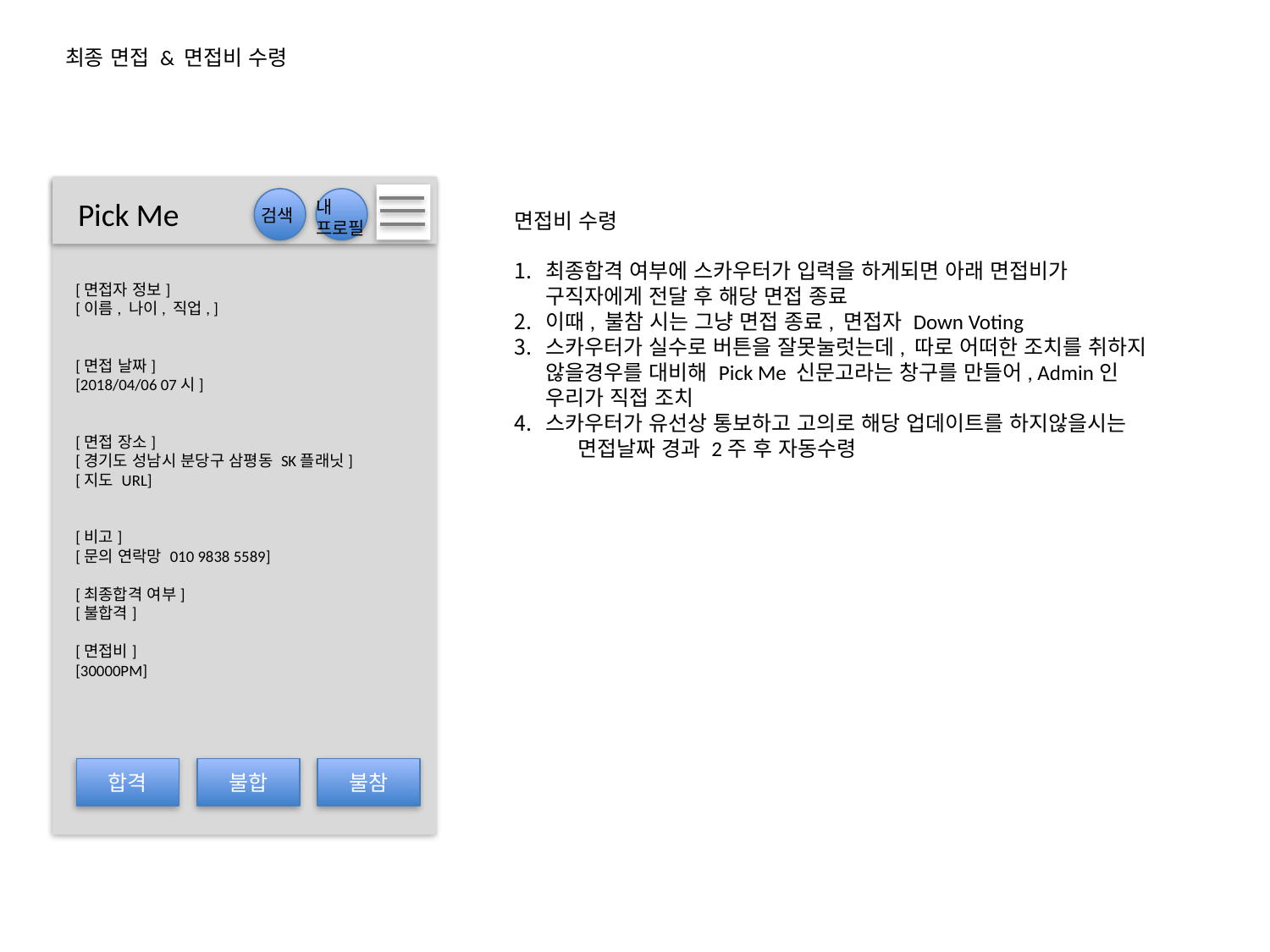

최종 면접 & 면접비 수령

Pick Me

내
프로필
검색
면접비 수령

최종합격 여부에 스카우터가 입력을 하게되면 아래 면접비가 구직자에게 전달 후 해당 면접 종료
이때, 불참 시는 그냥 면접 종료, 면접자 Down Voting
스카우터가 실수로 버튼을 잘못눌럿는데, 따로 어떠한 조치를 취하지 않을경우를 대비해 Pick Me 신문고라는 창구를 만들어, Admin인 우리가 직접 조치
스카우터가 유선상 통보하고 고의로 해당 업데이트를 하지않을시는
면접날짜 경과 2주 후 자동수령
[면접자 정보]
[이름, 나이, 직업, ]

[면접 날짜]
[2018/04/06 07시]

[면접 장소]
[경기도 성남시 분당구 삼평동 SK플래닛]
[지도 URL]

[비고]
[문의 연락망 010 9838 5589]

[최종합격 여부]
[불합격]

[면접비]
[30000PM]

합격
불합
불참